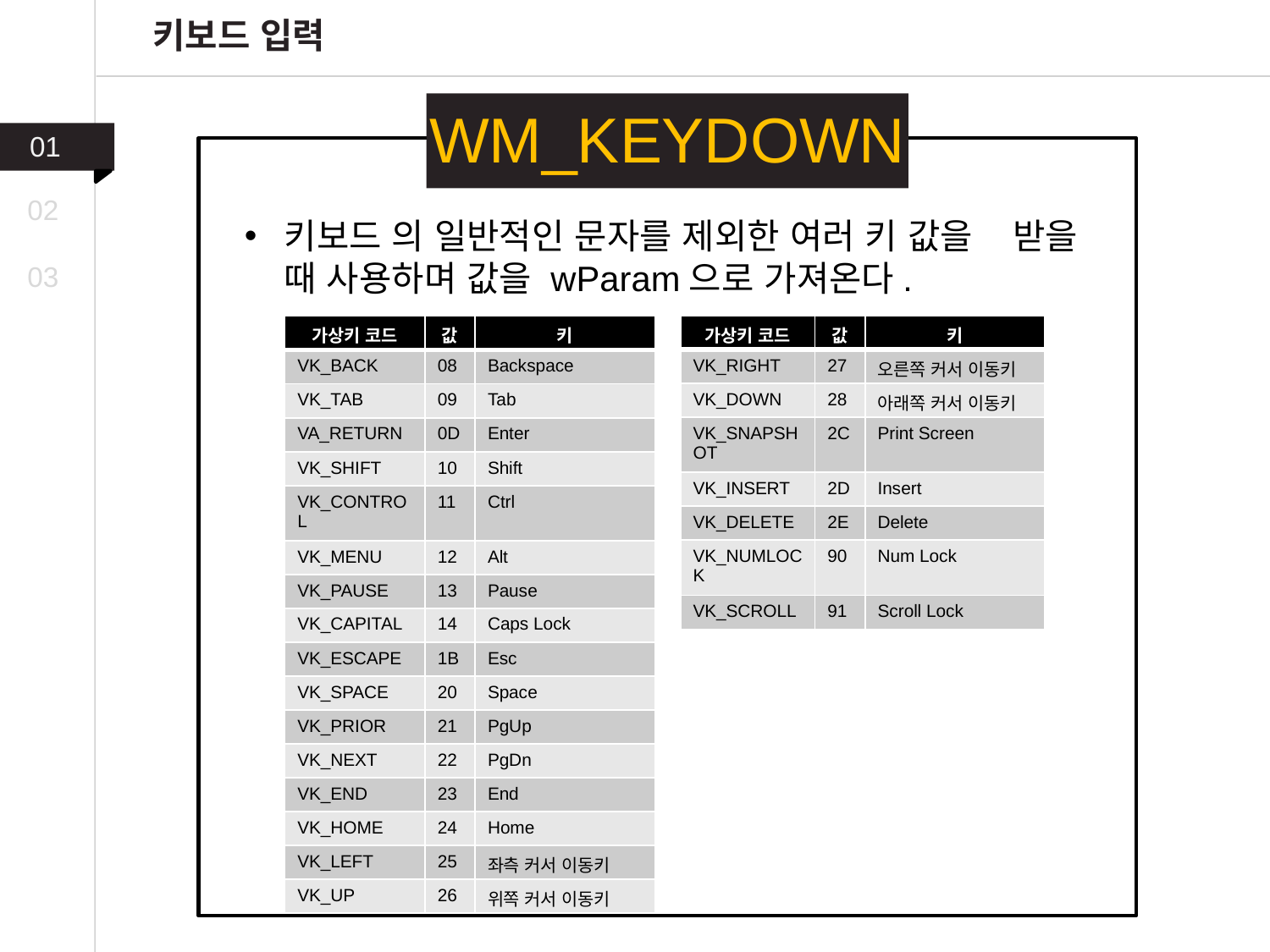

키보드 입력
WM_KEYDOWN

01

02
키보드 의 일반적인 문자를 제외한 여러 키 값을    받을 때 사용하며 값을 wParam으로 가져온다.
03
| 가상키 코드 | 값 | 키 |
| --- | --- | --- |
| VK\_RIGHT | 27 | 오른쪽 커서 이동키 |
| VK\_DOWN | 28 | 아래쪽 커서 이동키 |
| VK\_SNAPSHOT | 2C | Print Screen |
| VK\_INSERT | 2D | Insert |
| VK\_DELETE | 2E | Delete |
| VK\_NUMLOCK | 90 | Num Lock |
| VK\_SCROLL | 91 | Scroll Lock |
| 가상키 코드 | 값 | 키 |
| --- | --- | --- |
| VK\_BACK | 08 | Backspace |
| VK\_TAB | 09 | Tab |
| VA\_RETURN | 0D | Enter |
| VK\_SHIFT | 10 | Shift |
| VK\_CONTROL | 11 | Ctrl |
| VK\_MENU | 12 | Alt |
| VK\_PAUSE | 13 | Pause |
| VK\_CAPITAL | 14 | Caps Lock |
| VK\_ESCAPE | 1B | Esc |
| VK\_SPACE | 20 | Space |
| VK\_PRIOR | 21 | PgUp |
| VK\_NEXT | 22 | PgDn |
| VK\_END | 23 | End |
| VK\_HOME | 24 | Home |
| VK\_LEFT | 25 | 좌측 커서 이동키 |
| VK\_UP | 26 | 위쪽 커서 이동키 |